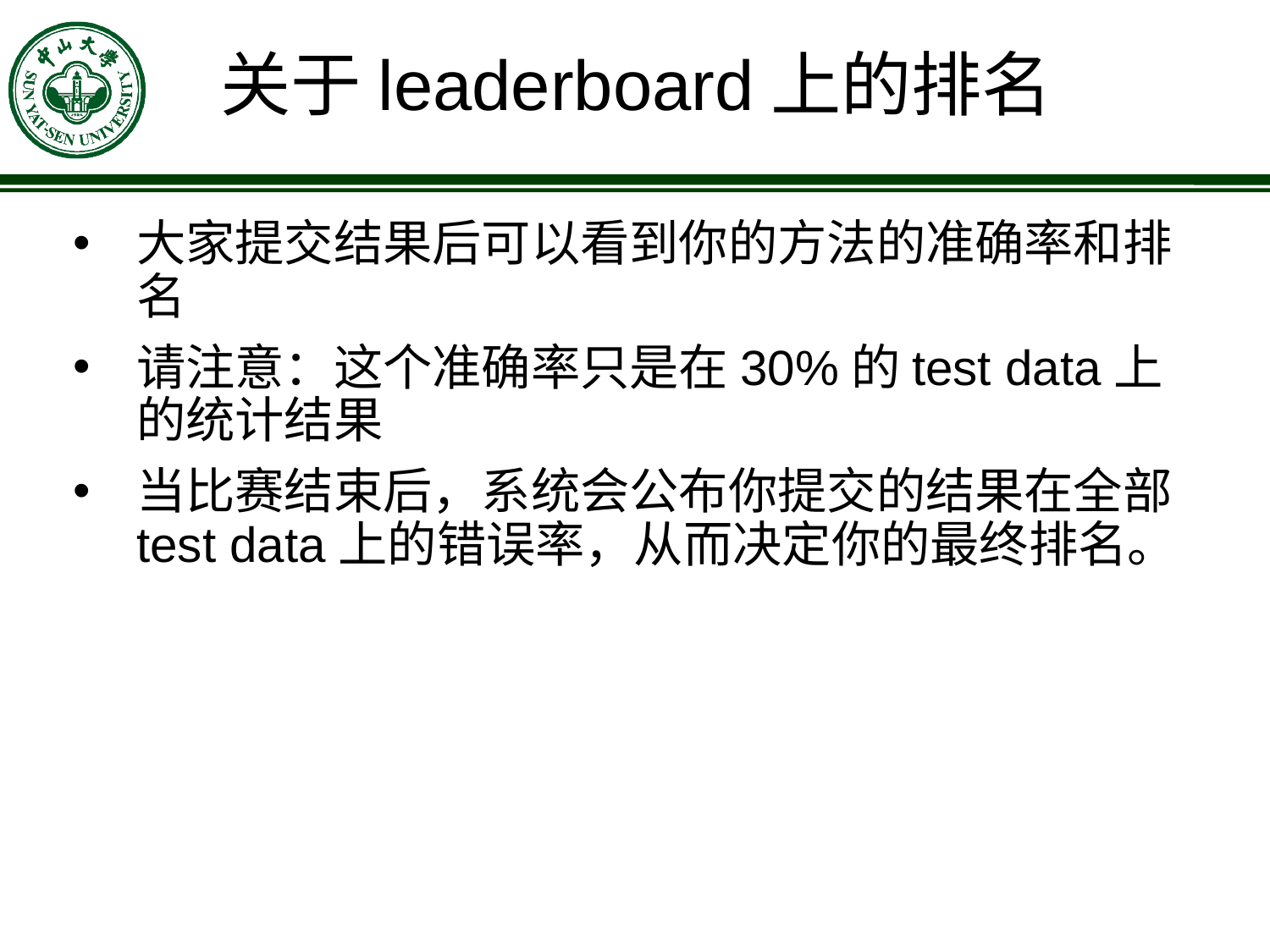

# 关于leaderboard上的排名
大家提交结果后可以看到你的方法的准确率和排名
请注意：这个准确率只是在30%的test data上的统计结果
当比赛结束后，系统会公布你提交的结果在全部test data上的错误率，从而决定你的最终排名。